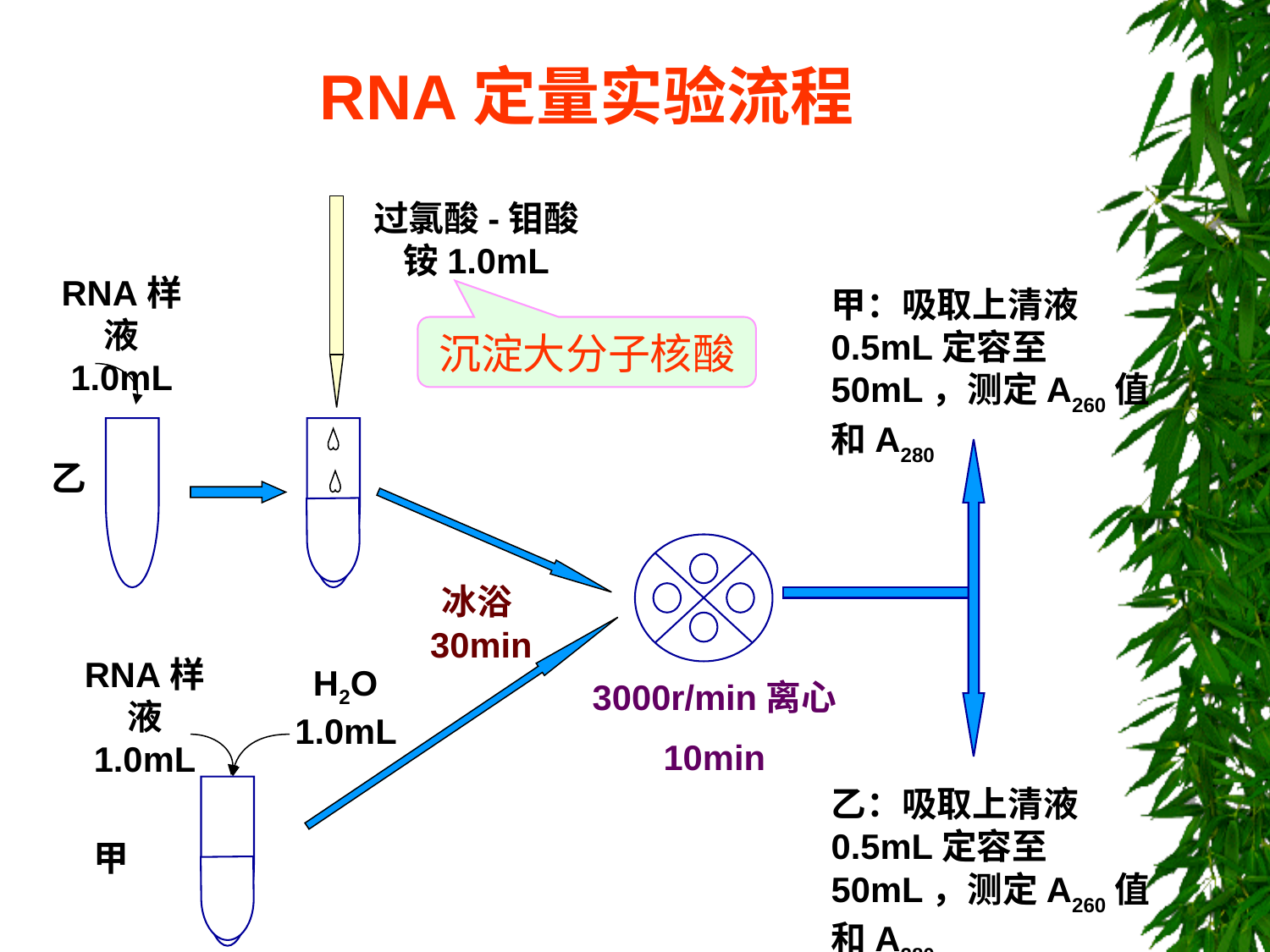

# RNA定量实验流程
过氯酸-钼酸铵1.0mL

RNA样液
1.0mL

甲：吸取上清液0.5mL定容至50mL，测定A260值和A280
沉淀大分子核酸

乙

冰浴30min
RNA样液
1.0mL
H2O 1.0mL

3000r/min离心
10min

乙：吸取上清液0.5mL定容至50mL，测定A260值和A280

甲